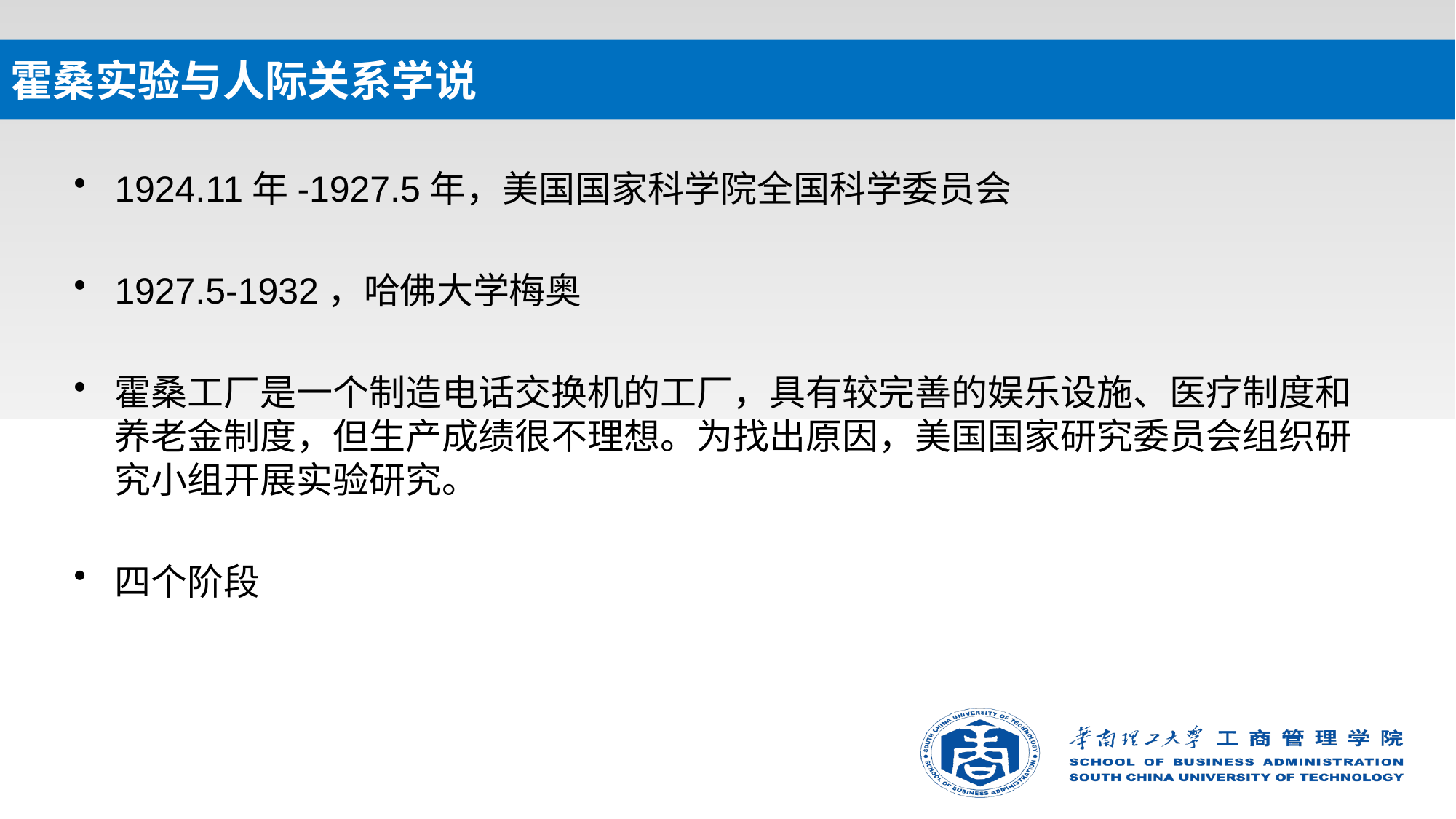

# 霍桑实验与人际关系学说
1924.11年-1927.5年，美国国家科学院全国科学委员会

1927.5-1932，哈佛大学梅奥

霍桑工厂是一个制造电话交换机的工厂，具有较完善的娱乐设施、医疗制度和养老金制度，但生产成绩很不理想。为找出原因，美国国家研究委员会组织研究小组开展实验研究。

四个阶段